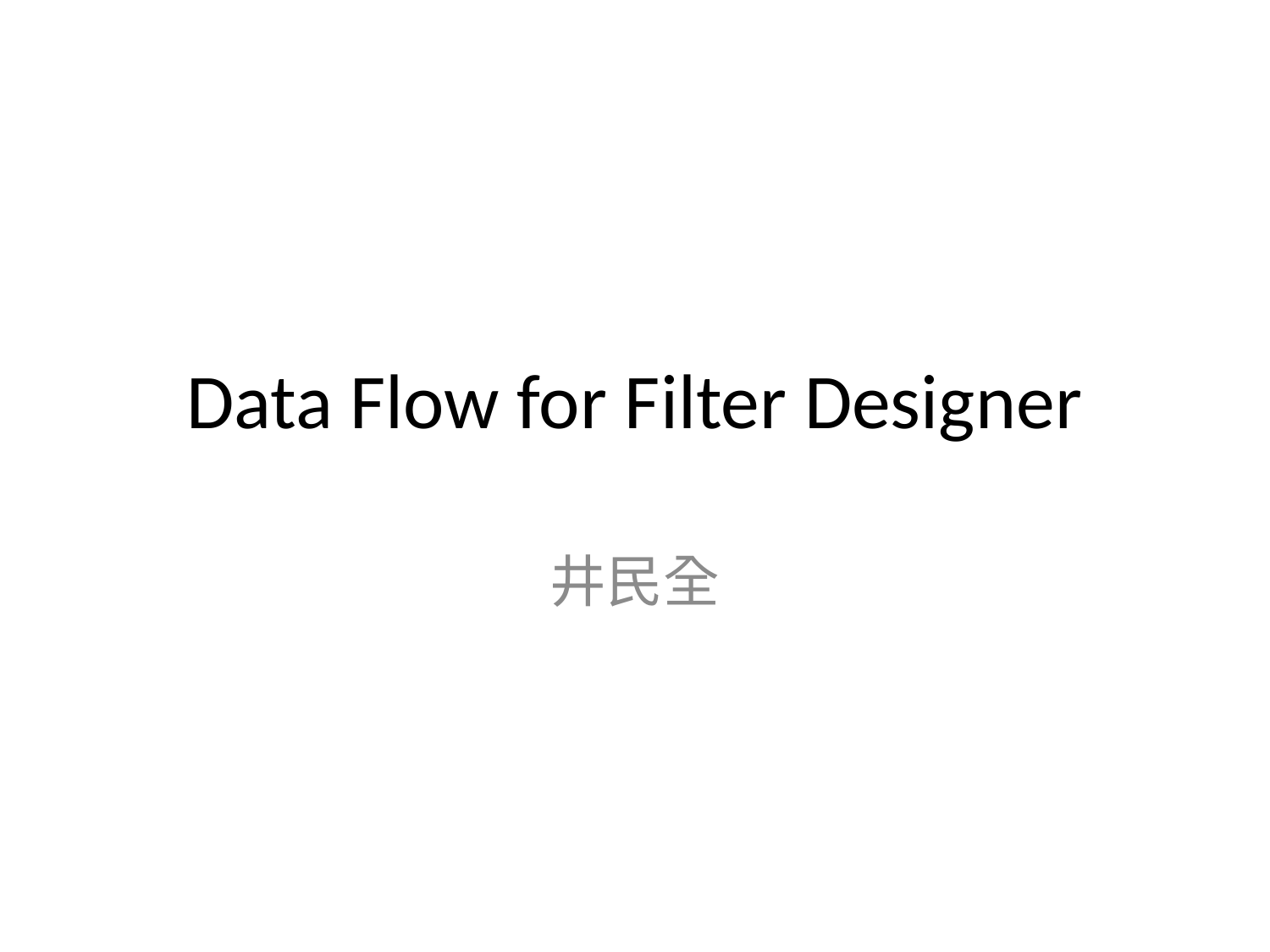

# Data Flow for Filter Designer
井民全